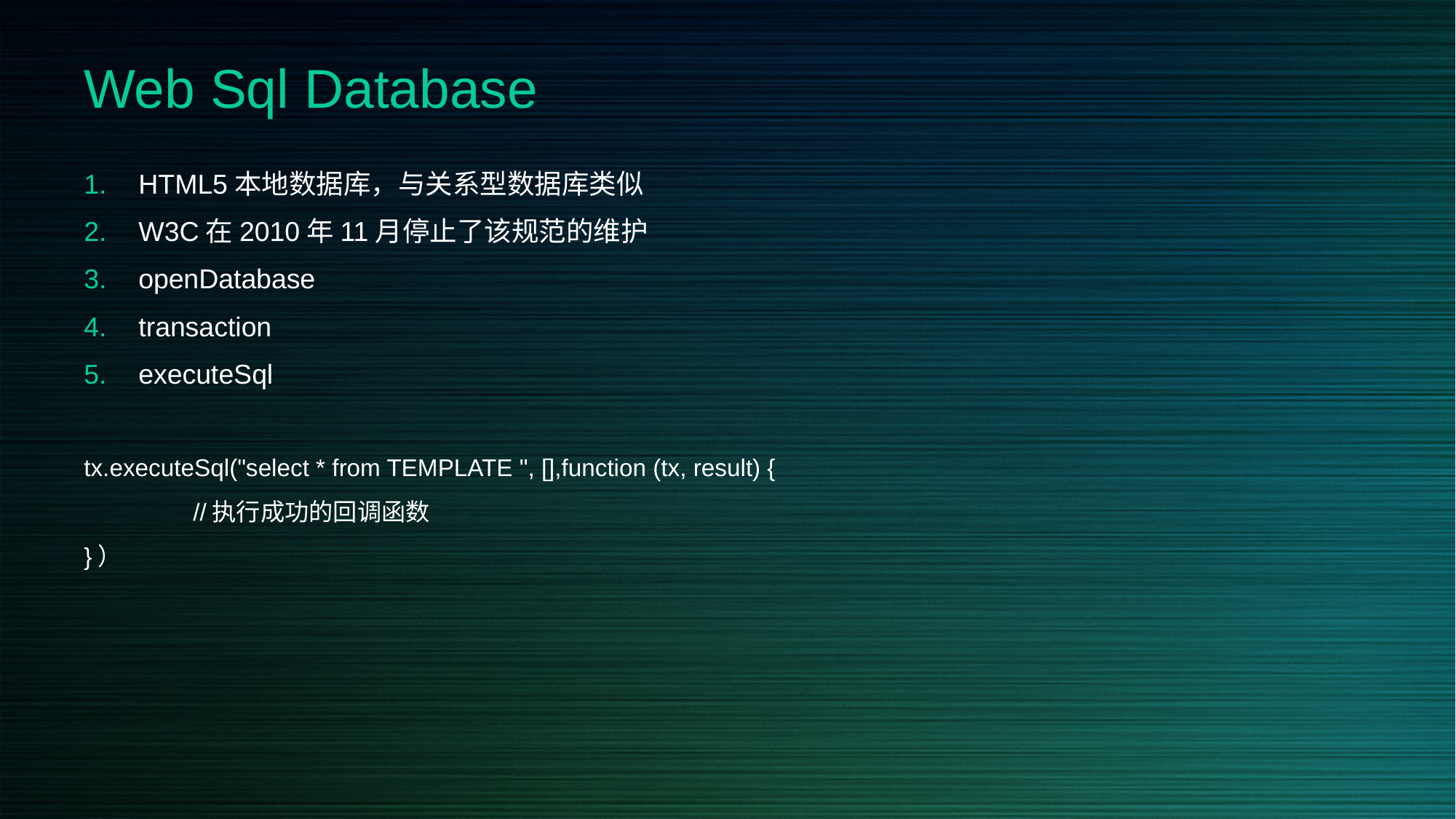

# Web Sql Database
HTML5本地数据库，与关系型数据库类似
W3C在2010年11月停止了该规范的维护
openDatabase
transaction
executeSql

tx.executeSql("select * from TEMPLATE ", [],function (tx, result) {
	//执行成功的回调函数
}）